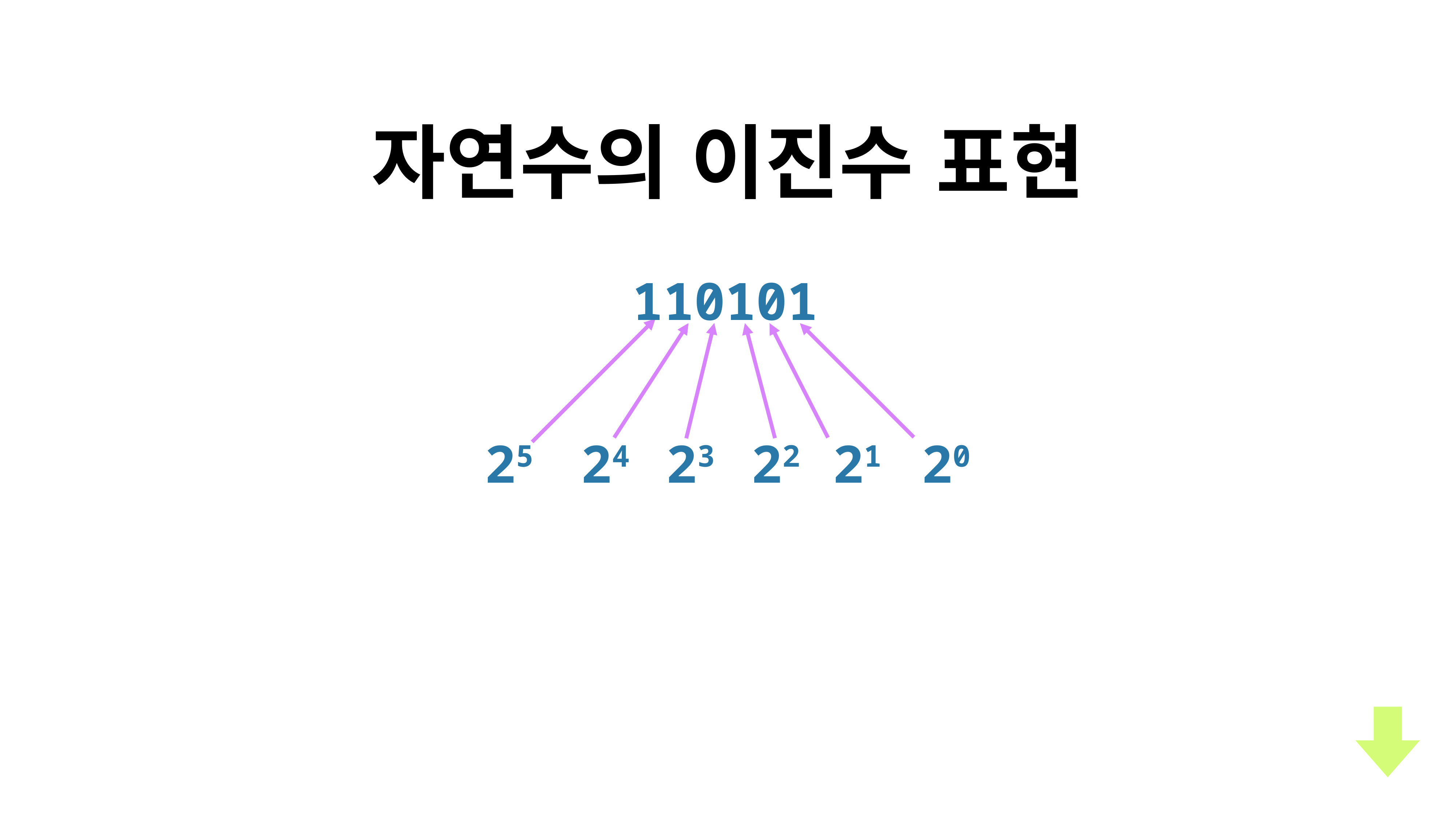

자연수의 이진수 표현
110101

25
24
23
22
21
20